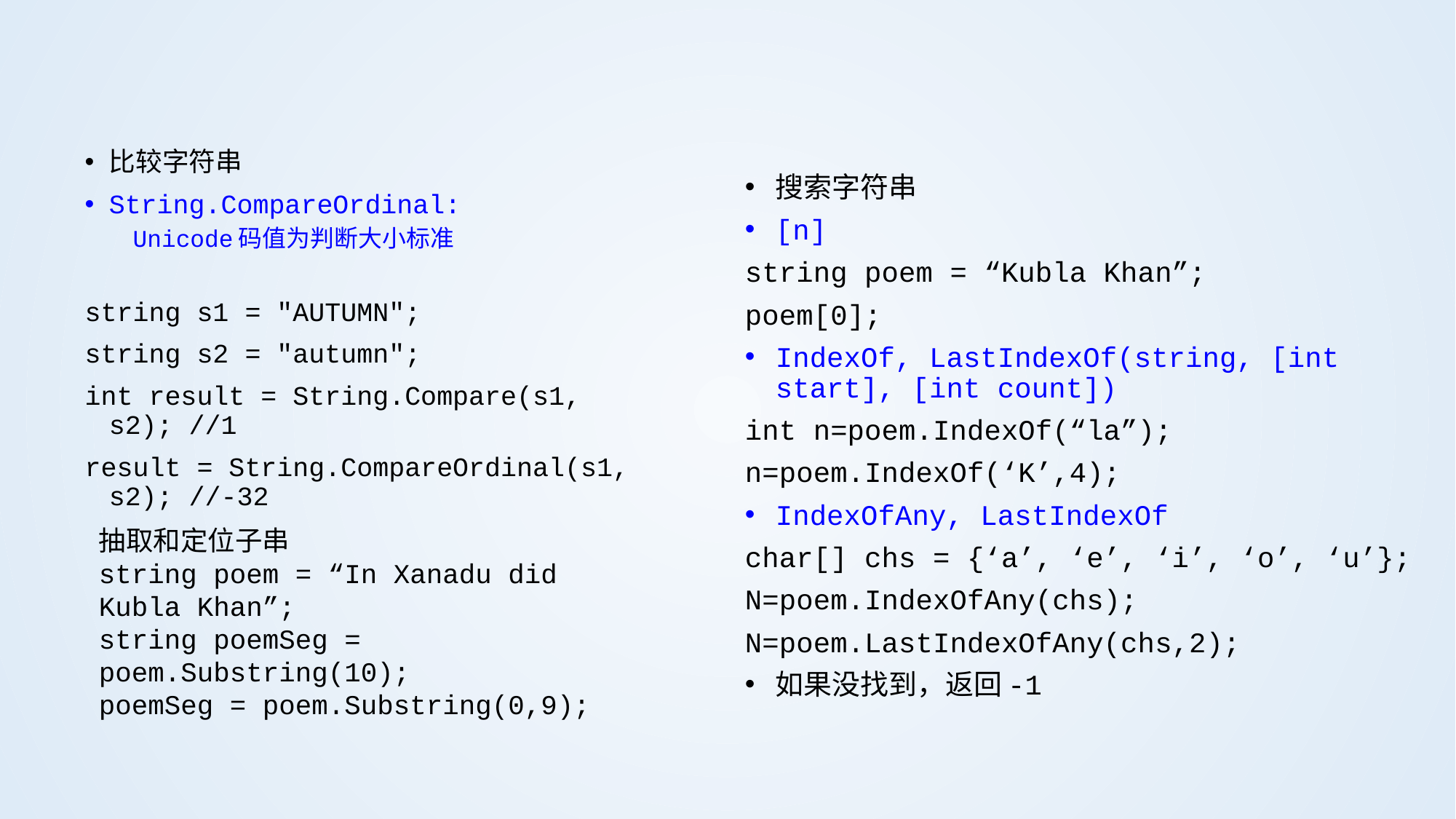

比较字符串
String.CompareOrdinal:
Unicode码值为判断大小标准

string s1 = "AUTUMN";
string s2 = "autumn";
int result = String.Compare(s1, s2); //1
result = String.CompareOrdinal(s1, s2); //-32
搜索字符串
[n]
string poem = “Kubla Khan”;
poem[0];
IndexOf, LastIndexOf(string, [int start], [int count])
int n=poem.IndexOf(“la”);
n=poem.IndexOf(‘K’,4);
IndexOfAny, LastIndexOf
char[] chs = {‘a’, ‘e’, ‘i’, ‘o’, ‘u’};
N=poem.IndexOfAny(chs);
N=poem.LastIndexOfAny(chs,2);
如果没找到，返回-1
抽取和定位子串
string poem = “In Xanadu did Kubla Khan”;
string poemSeg = poem.Substring(10);
poemSeg = poem.Substring(0,9);